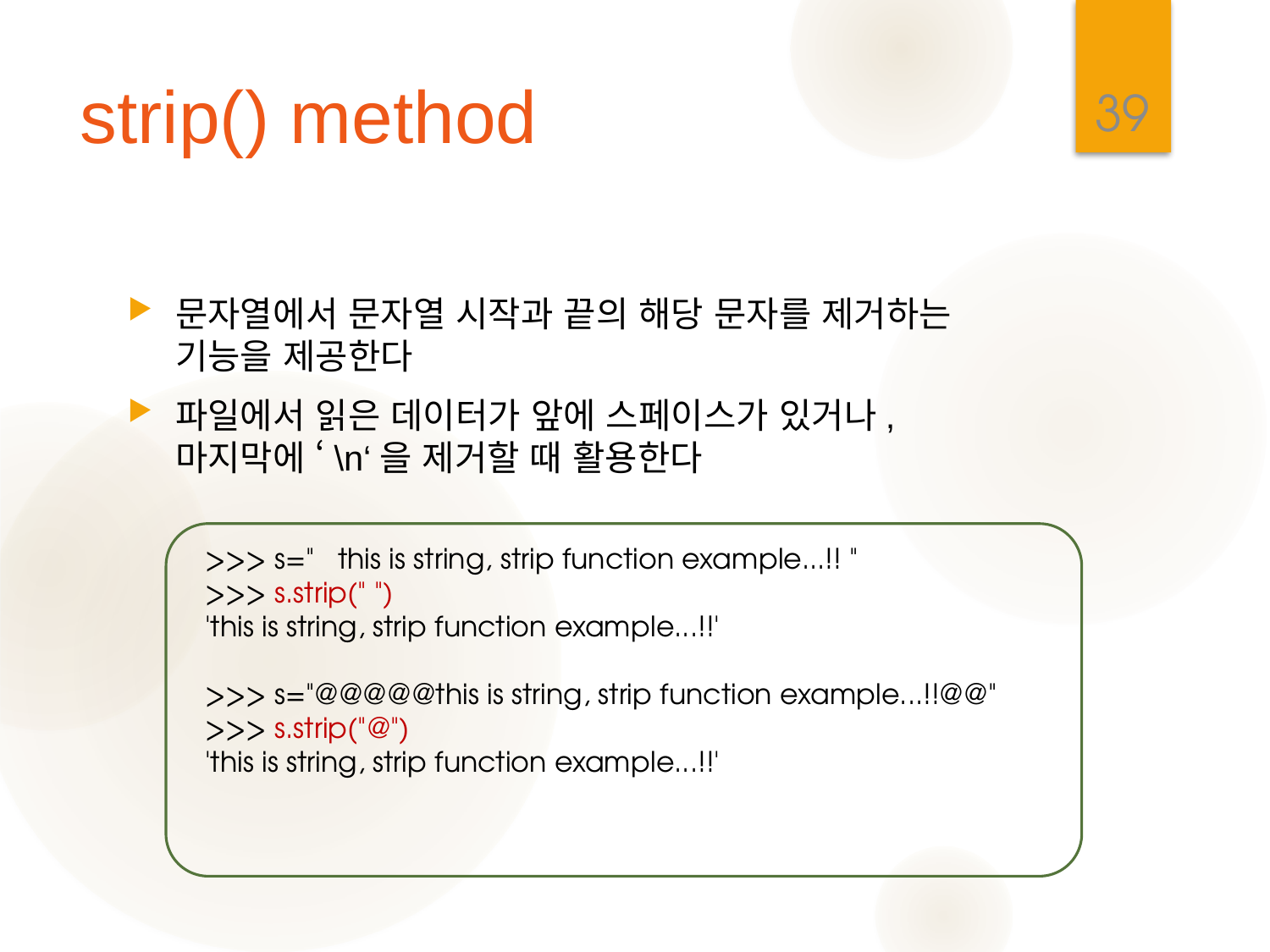

39
# strip() method
문자열에서 문자열 시작과 끝의 해당 문자를 제거하는 기능을 제공한다
파일에서 읽은 데이터가 앞에 스페이스가 있거나, 마지막에 ‘\n‘을 제거할 때 활용한다

>>> s="   this is string, strip function example...!! "
>>> s.strip(" ")
'this is string, strip function example...!!'

>>> s="@@@@@this is string, strip function example...!!@@"
>>> s.strip("@")
'this is string, strip function example...!!'